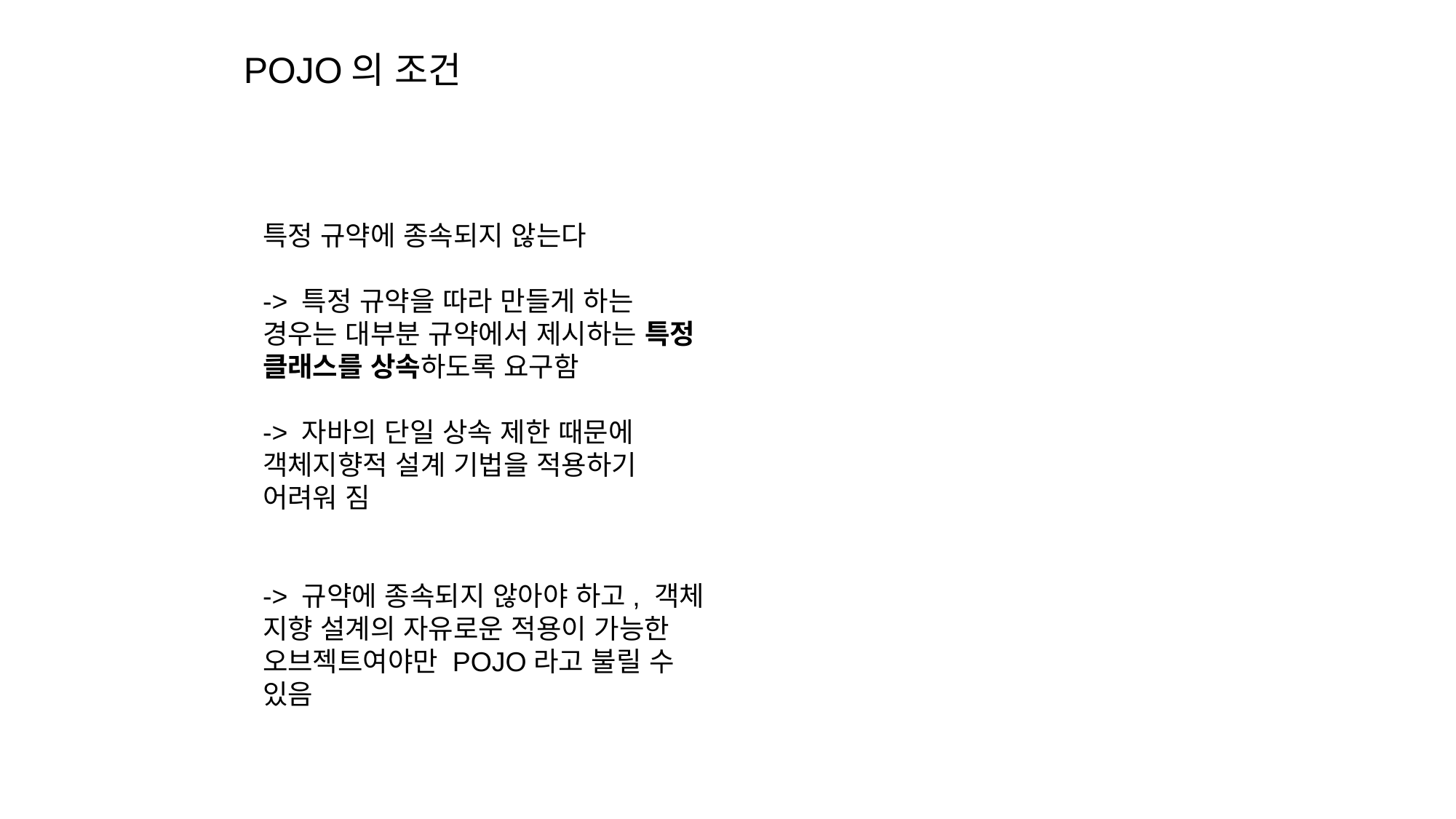

POJO의 조건
특정 규약에 종속되지 않는다

-> 특정 규약을 따라 만들게 하는 경우는 대부분 규약에서 제시하는 특정 클래스를 상속하도록 요구함

-> 자바의 단일 상속 제한 때문에 객체지향적 설계 기법을 적용하기 어려워 짐

-> 규약에 종속되지 않아야 하고, 객체 지향 설계의 자유로운 적용이 가능한 오브젝트여야만 POJO라고 불릴 수 있음